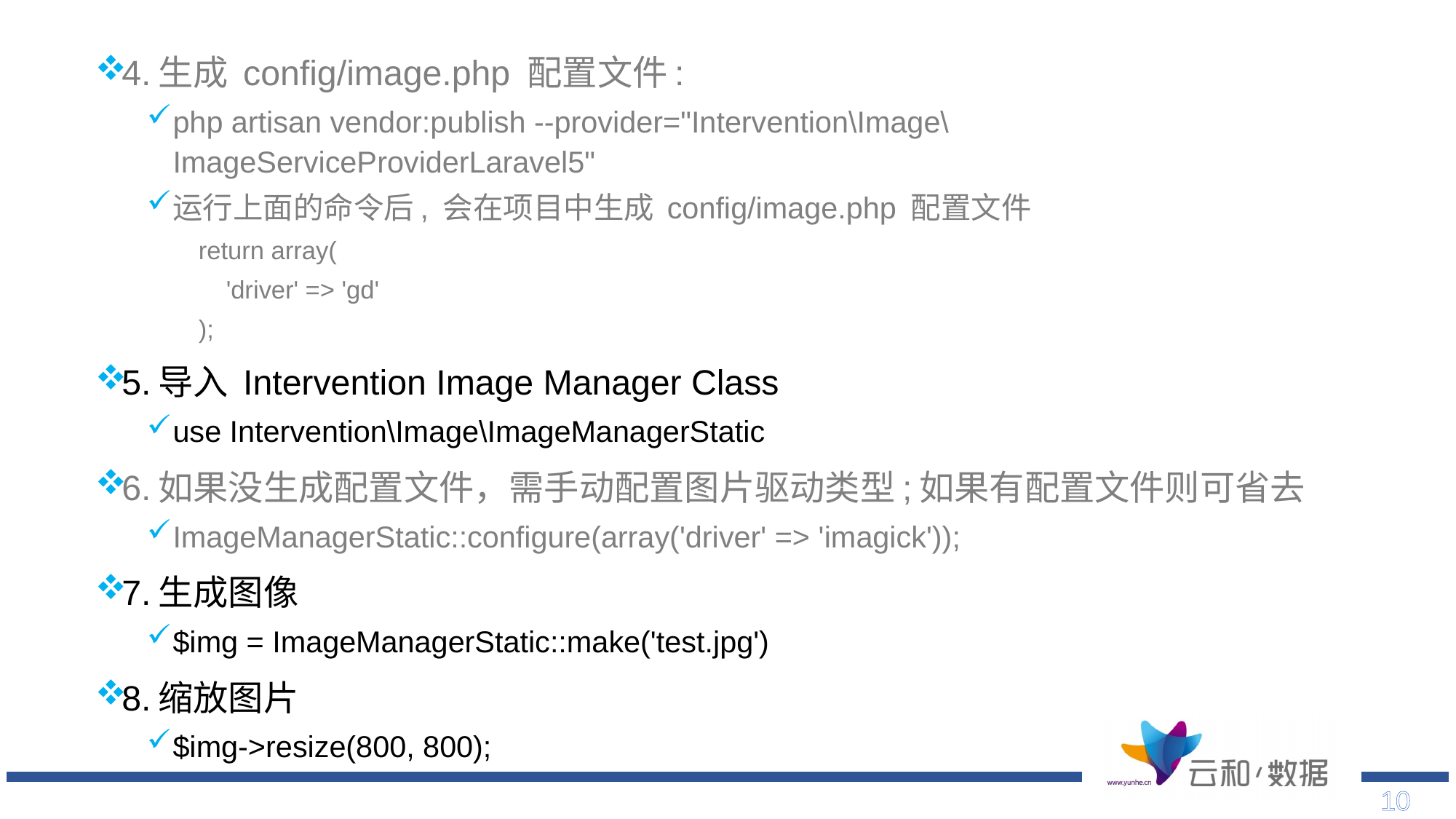

4.生成 config/image.php 配置文件:
php artisan vendor:publish --provider="Intervention\Image\ImageServiceProviderLaravel5"
运行上面的命令后, 会在项目中生成 config/image.php 配置文件
return array(
    'driver' => 'gd'
);
5.导入 Intervention Image Manager Class
use Intervention\Image\ImageManagerStatic
6.如果没生成配置文件，需手动配置图片驱动类型;如果有配置文件则可省去
ImageManagerStatic::configure(array('driver' => 'imagick'));
7.生成图像
$img = ImageManagerStatic::make('test.jpg')
8.缩放图片
$img->resize(800, 800);